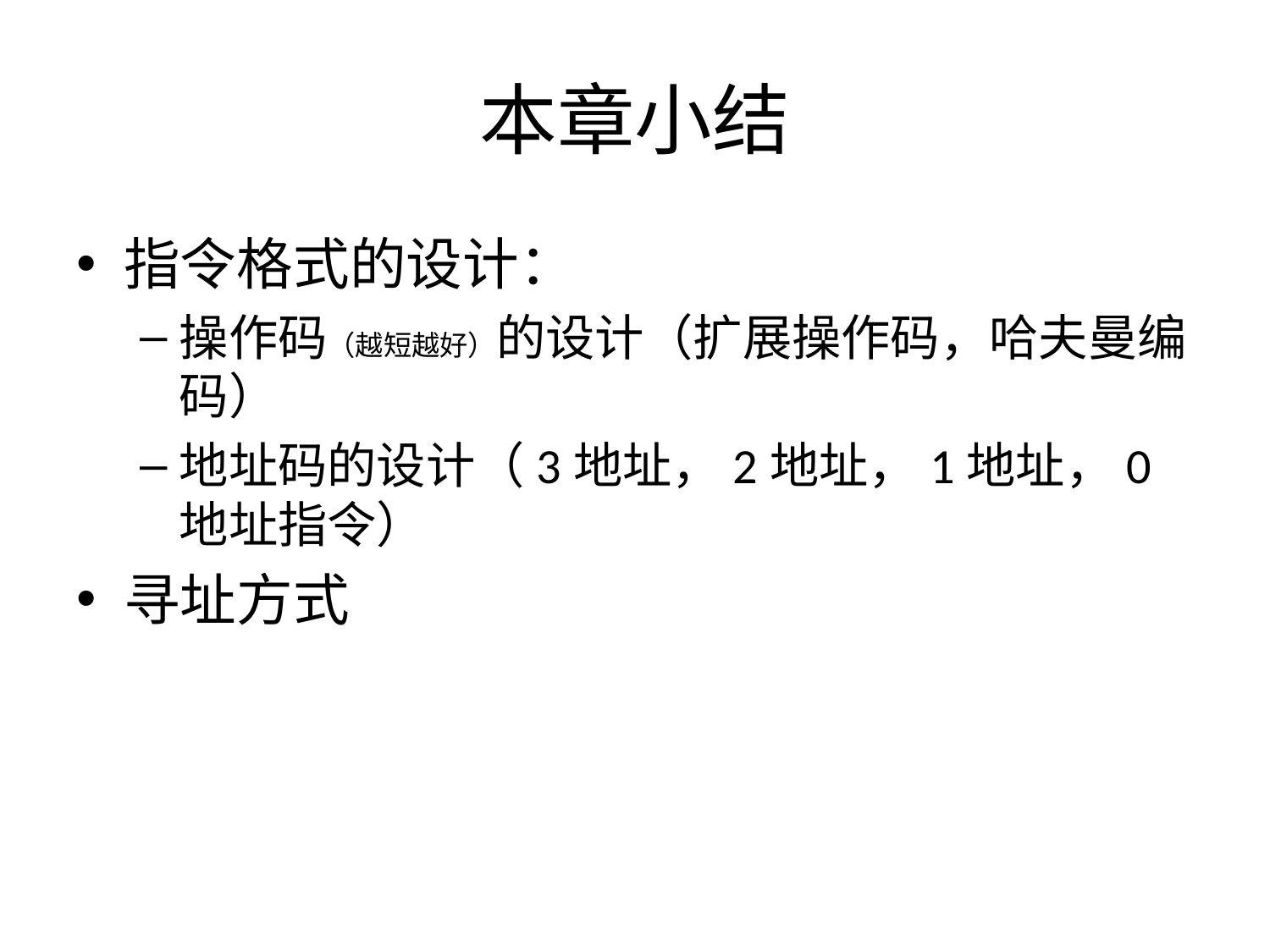

# 本章小结
指令格式的设计：
操作码（越短越好）的设计（扩展操作码，哈夫曼编码）
地址码的设计（3地址，2地址，1地址，0地址指令）
寻址方式